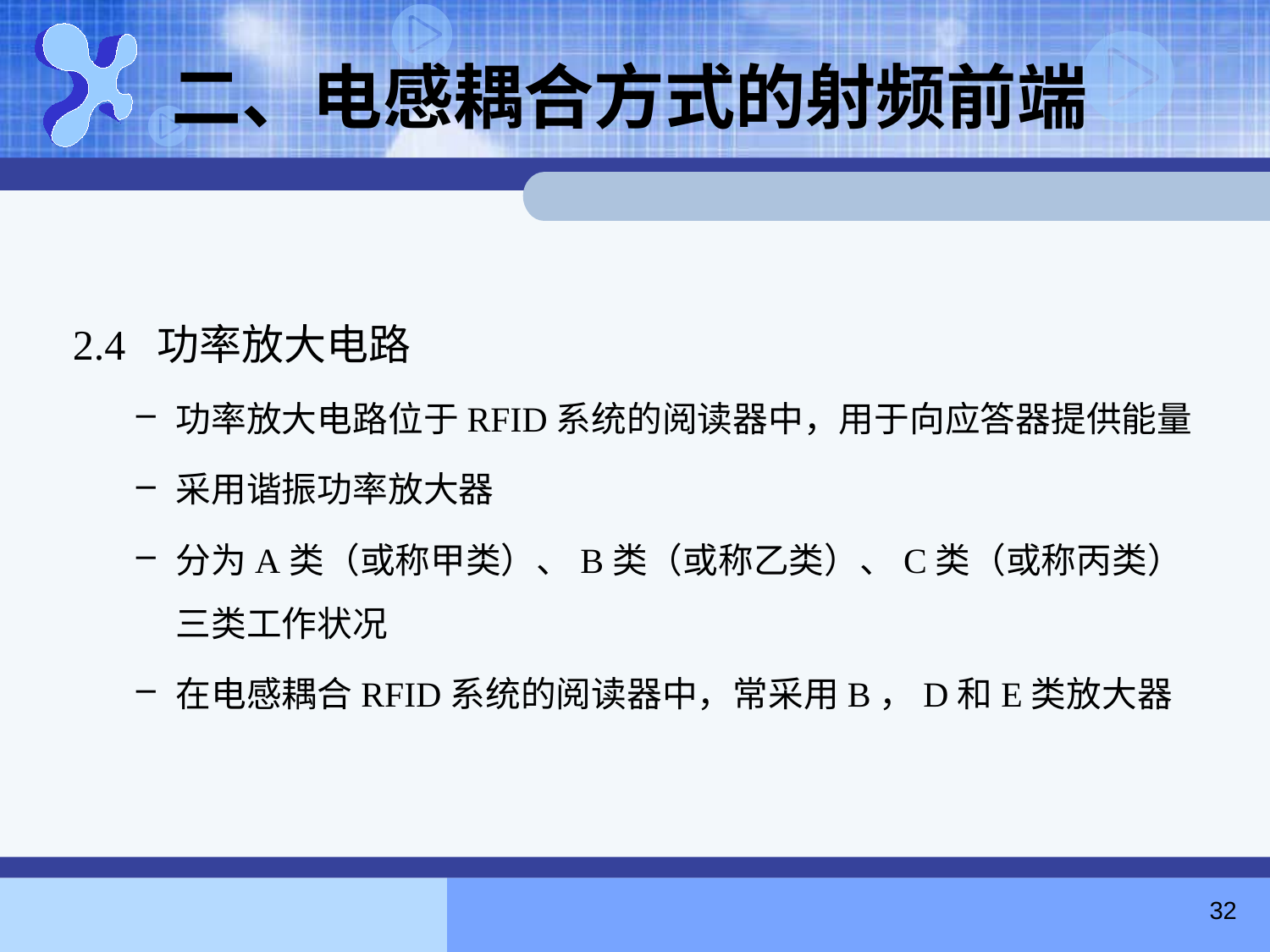

# 二、电感耦合方式的射频前端
2.4  功率放大电路
功率放大电路位于RFID系统的阅读器中，用于向应答器提供能量
采用谐振功率放大器
分为A类（或称甲类）、B类（或称乙类）、C类（或称丙类）三类工作状况
在电感耦合RFID系统的阅读器中，常采用B，D和E类放大器

32